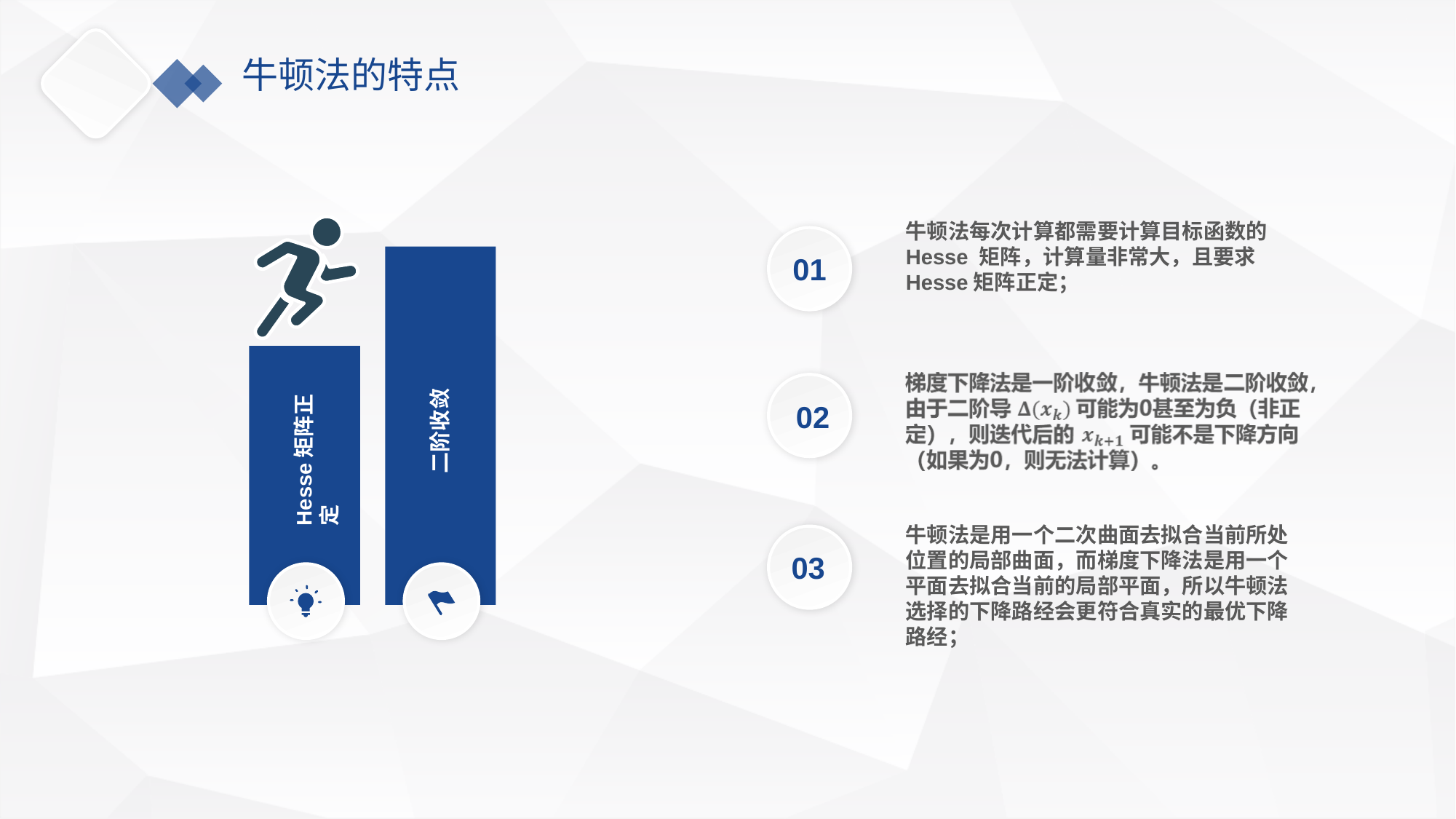

牛顿法的特点

牛顿法每次计算都需要计算目标函数的 Hesse 矩阵，计算量非常大，且要求 Hesse矩阵正定；

01

二阶收敛
02
Hesse矩阵正定
牛顿法是用一个二次曲面去拟合当前所处位置的局部曲面，而梯度下降法是用一个平面去拟合当前的局部平面，所以牛顿法选择的下降路经会更符合真实的最优下降路经；

03